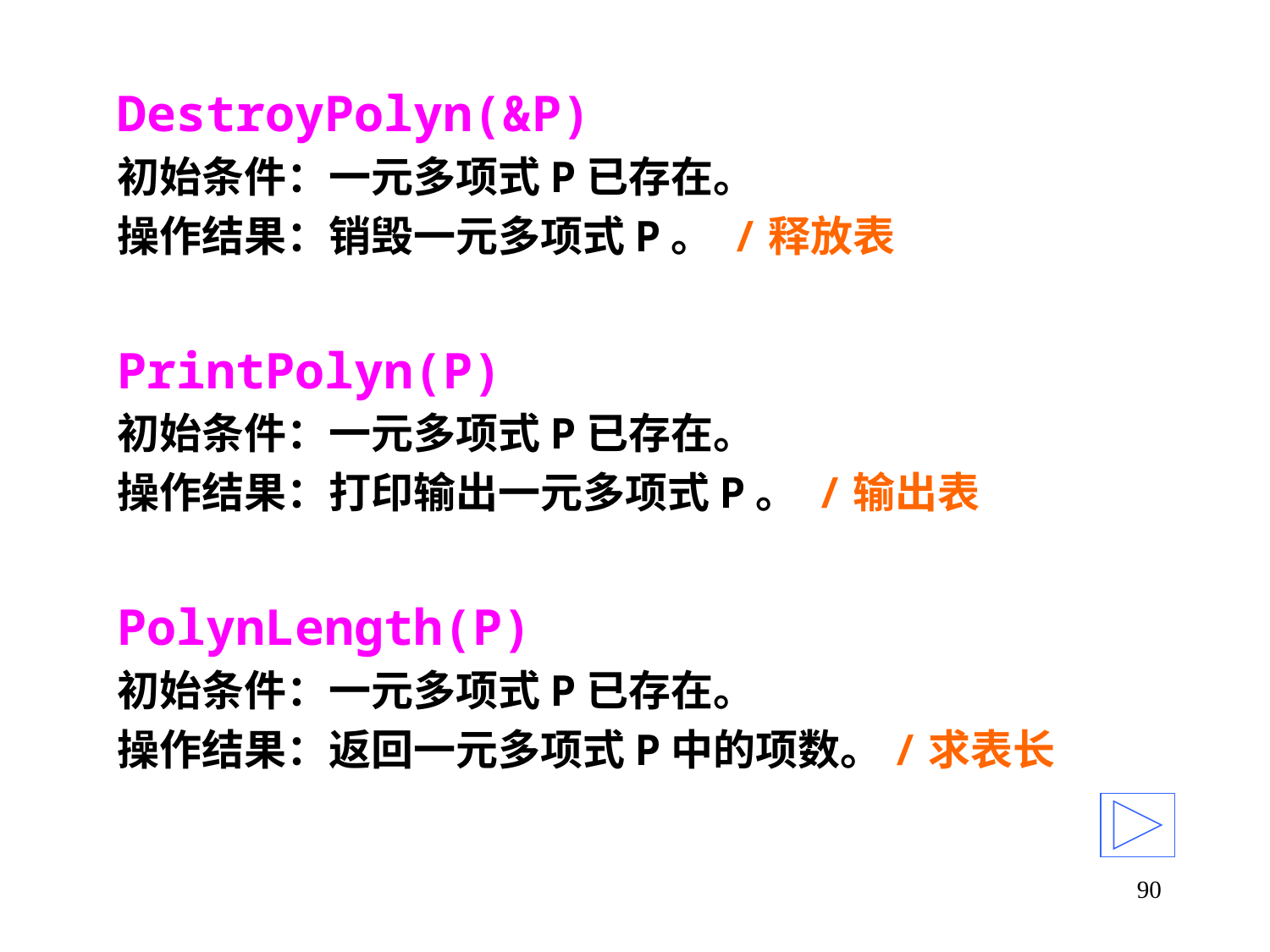

DestroyPolyn(&P)
初始条件：一元多项式P已存在。
操作结果：销毁一元多项式P。 /释放表

PrintPolyn(P)
初始条件：一元多项式P已存在。
操作结果：打印输出一元多项式P。 /输出表

PolynLength(P)
初始条件：一元多项式P已存在。
操作结果：返回一元多项式P中的项数。/求表长

90